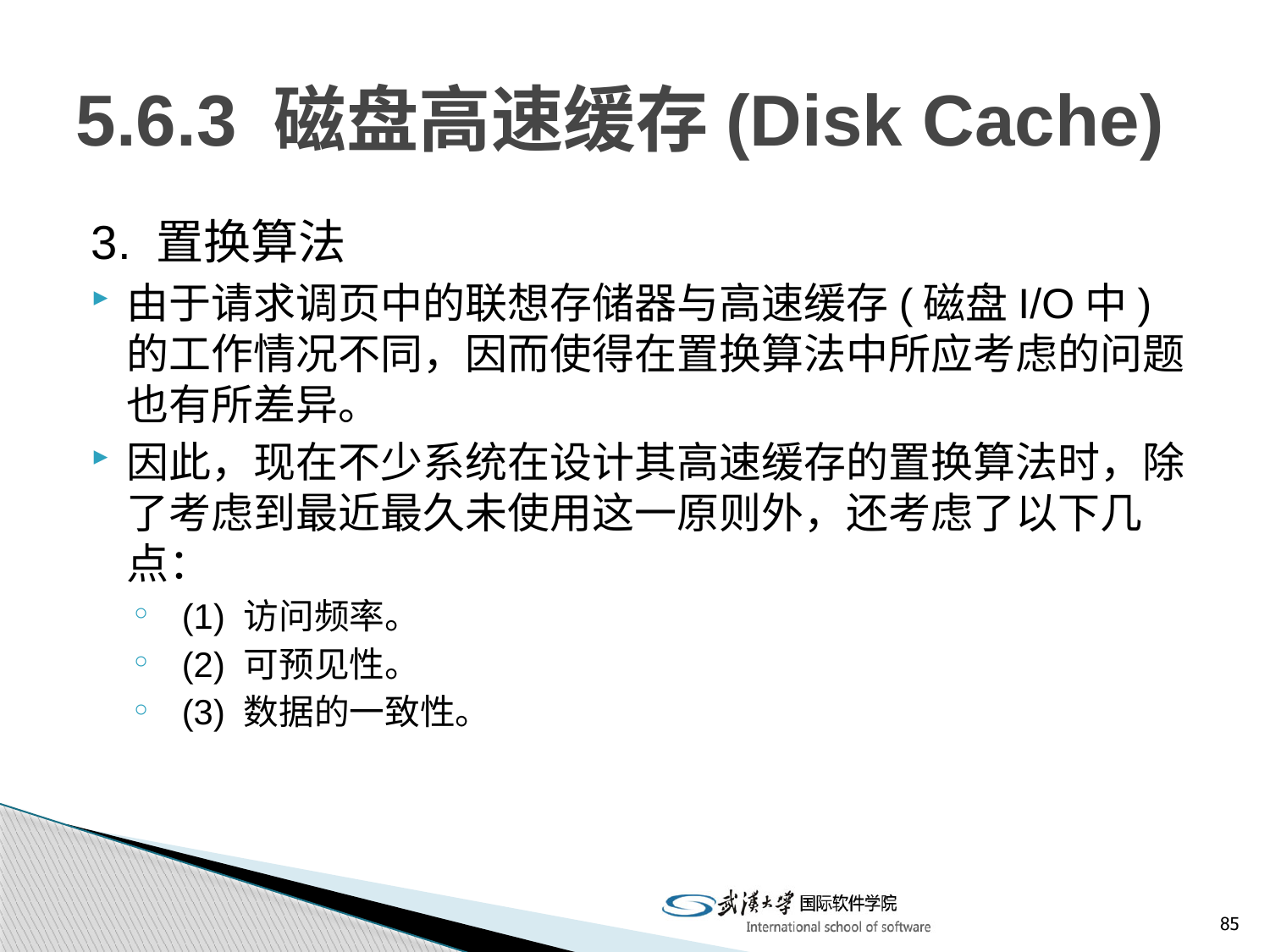

# 5.6.3 磁盘高速缓存(Disk Cache)
3. 置换算法
由于请求调页中的联想存储器与高速缓存(磁盘I/O中)的工作情况不同，因而使得在置换算法中所应考虑的问题也有所差异。
因此，现在不少系统在设计其高速缓存的置换算法时，除了考虑到最近最久未使用这一原则外，还考虑了以下几点：
  (1) 访问频率。
  (2) 可预见性。
  (3) 数据的一致性。
85